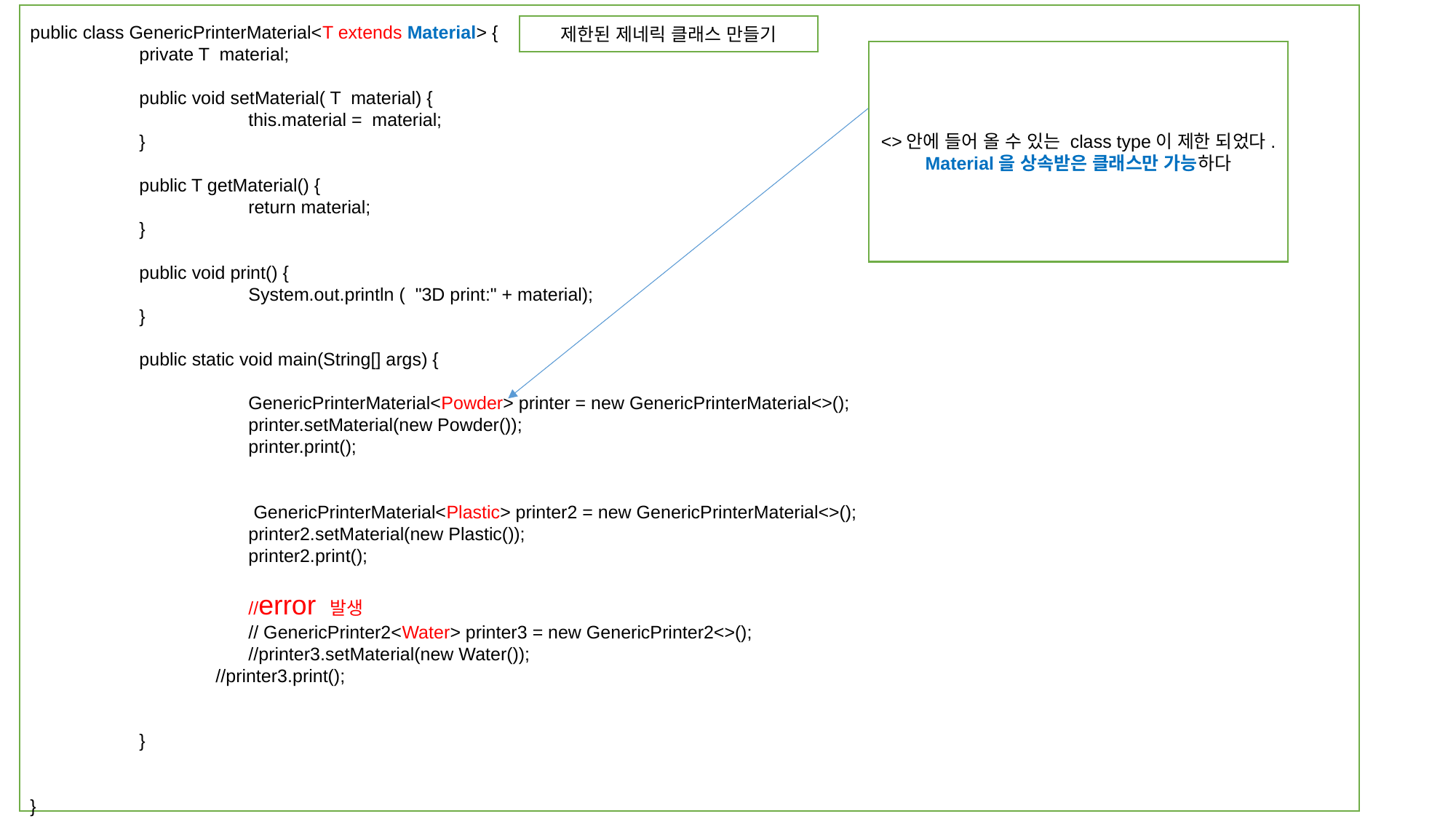

public class GenericPrinterMaterial<T extends Material> {
	private T  material;

	public void setMaterial( T  material) {
		this.material =  material;
	}

	public T getMaterial() {
		return material;
	}

	public void print() {
		System.out.println (  "3D print:" + material);
	}

	public static void main(String[] args) {

		GenericPrinterMaterial<Powder> printer = new GenericPrinterMaterial<>();
		printer.setMaterial(new Powder());
		printer.print();

		 GenericPrinterMaterial<Plastic> printer2 = new GenericPrinterMaterial<>();
		printer2.setMaterial(new Plastic());
		printer2.print();

		//error 발생
	 	// GenericPrinter2<Water> printer3 = new GenericPrinter2<>();
    		//printer3.setMaterial(new Water());
	               //printer3.print();

	}

}
제한된 제네릭 클래스 만들기
<>안에 들어 올 수 있는 class type이 제한 되었다.
Material을 상속받은 클래스만 가능하다